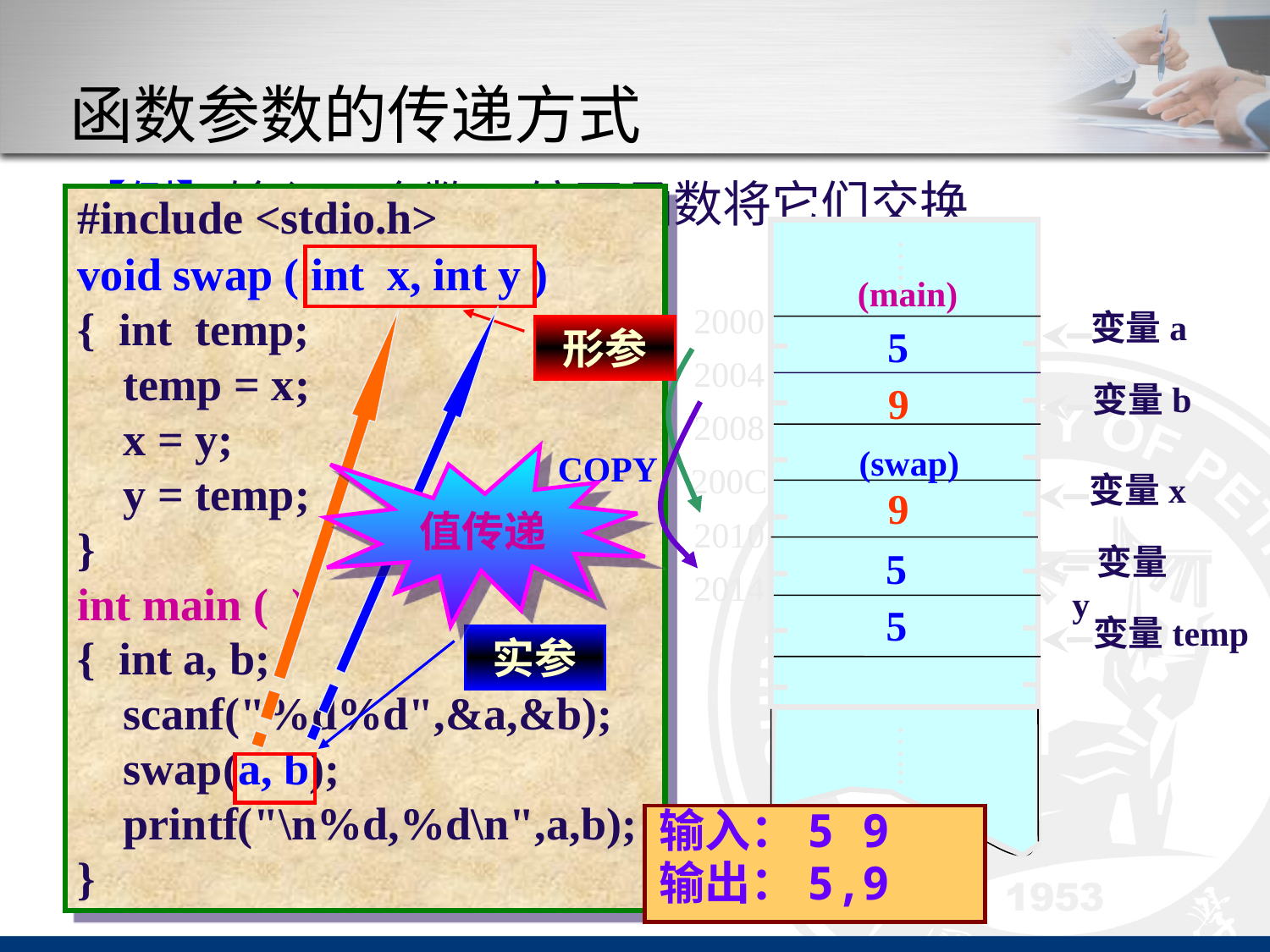

# 函数参数的传递方式
【例】输入两个数,编写函数将它们交换
#include <stdio.h>
void swap ( int  x, int y )
{  int  temp;
    temp = x;
    x = y;
    y = temp;
}
int main (  )
{  int a, b;
    scanf("%d%d",&a,&b);
    swap(a, b);
    printf("\n%d,%d\n",a,b);
}

…...
2000

2004

2008

200C

2010

2014

…...

(main)
变量a

  变量b

5
形参

5
9

9
(swap)
  变量x

  变量y

  变量temp

COPY
值传递
9

5
5

实参

输入：5 9
输出：5,9